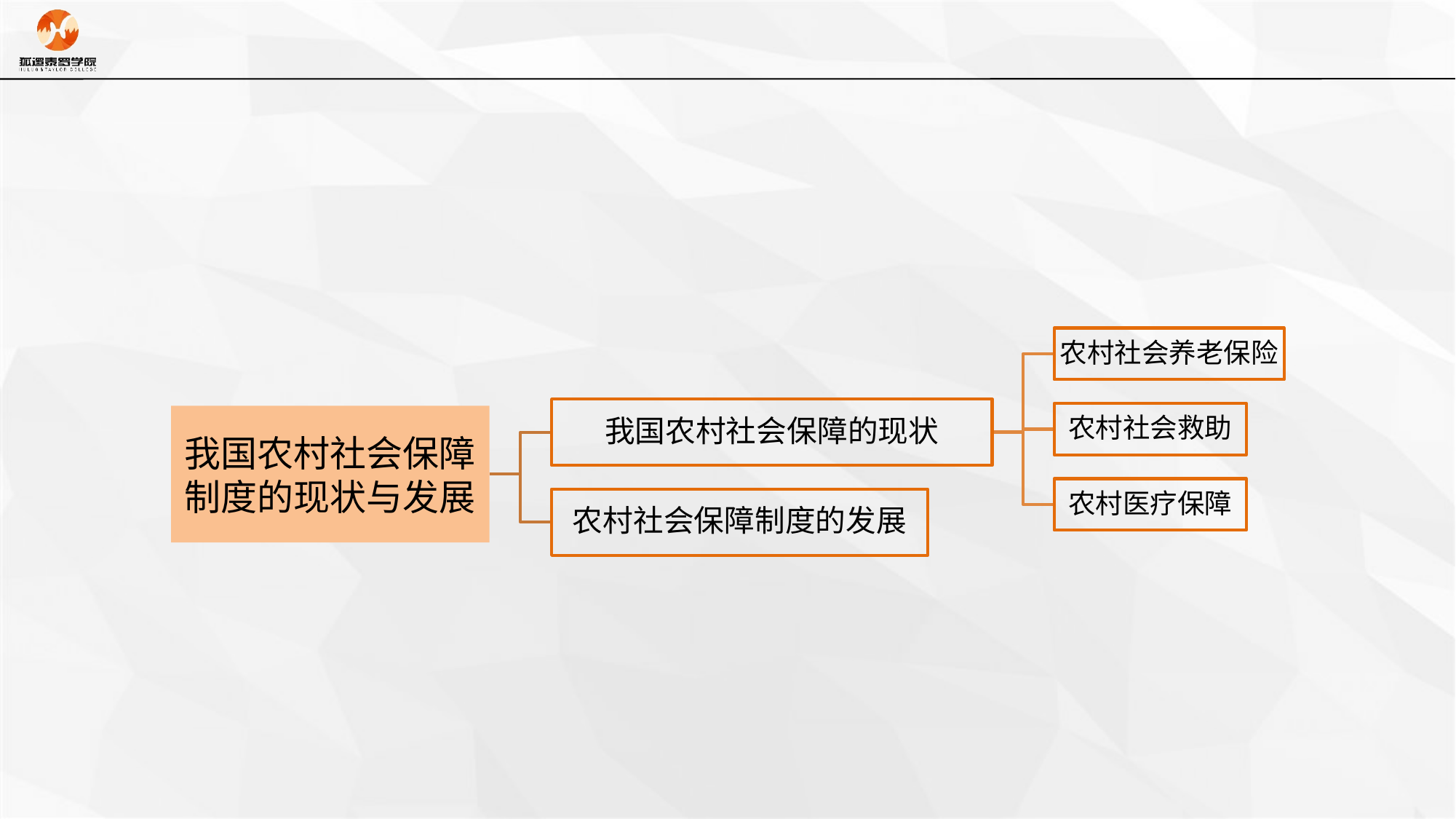

我国农村社会保障制度的现状与发展
我国农村社会保障的现状
农村社会养老保险
农村社会救助
农村医疗保障
农村社会保障制度的发展